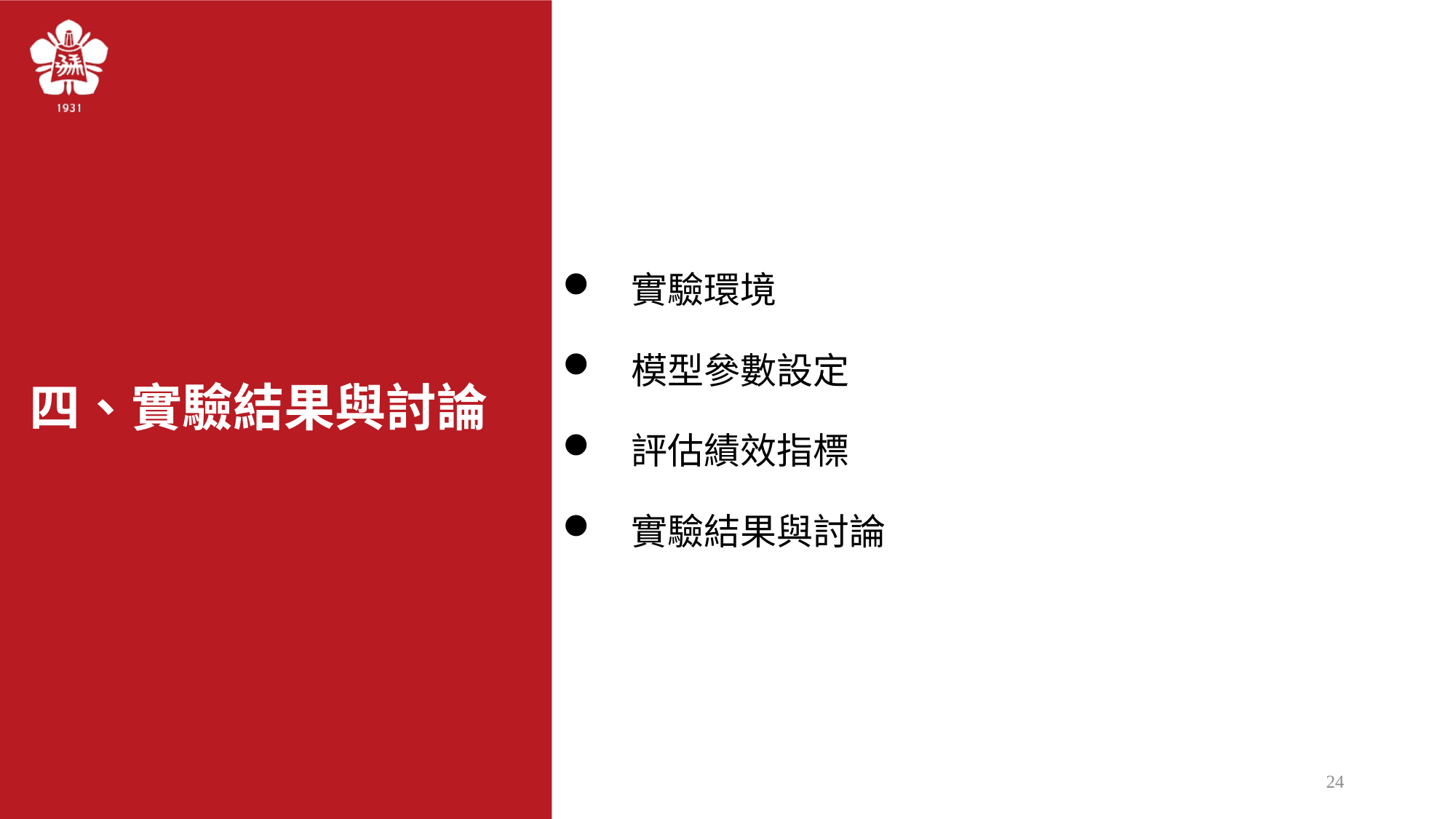

實驗環境
模型參數設定
評估績效指標
實驗結果與討論
# 四、實驗結果與討論
24